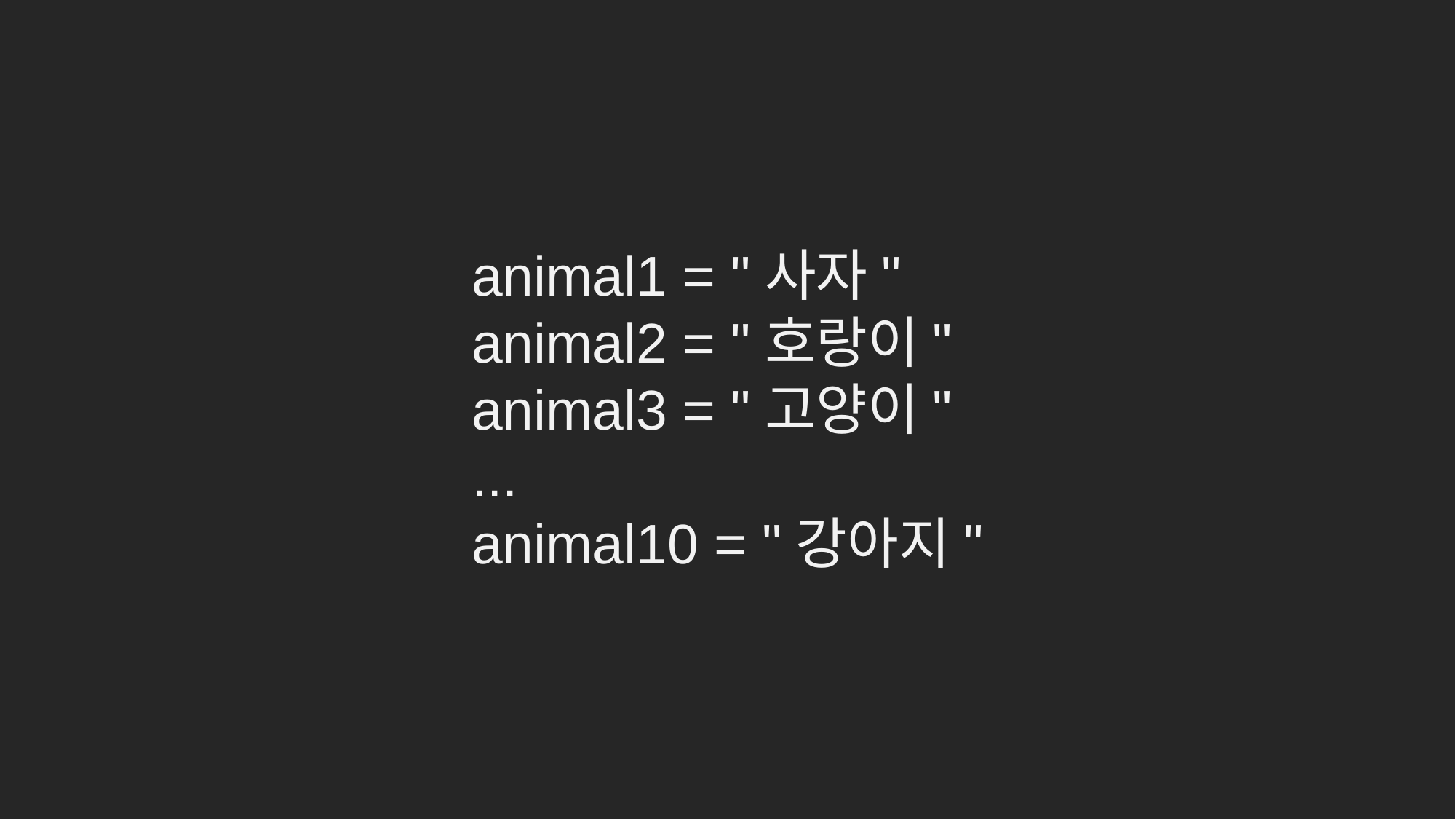

animal1 = "사자"
animal2 = "호랑이"
animal3 = "고양이"
...
animal10 = "강아지"